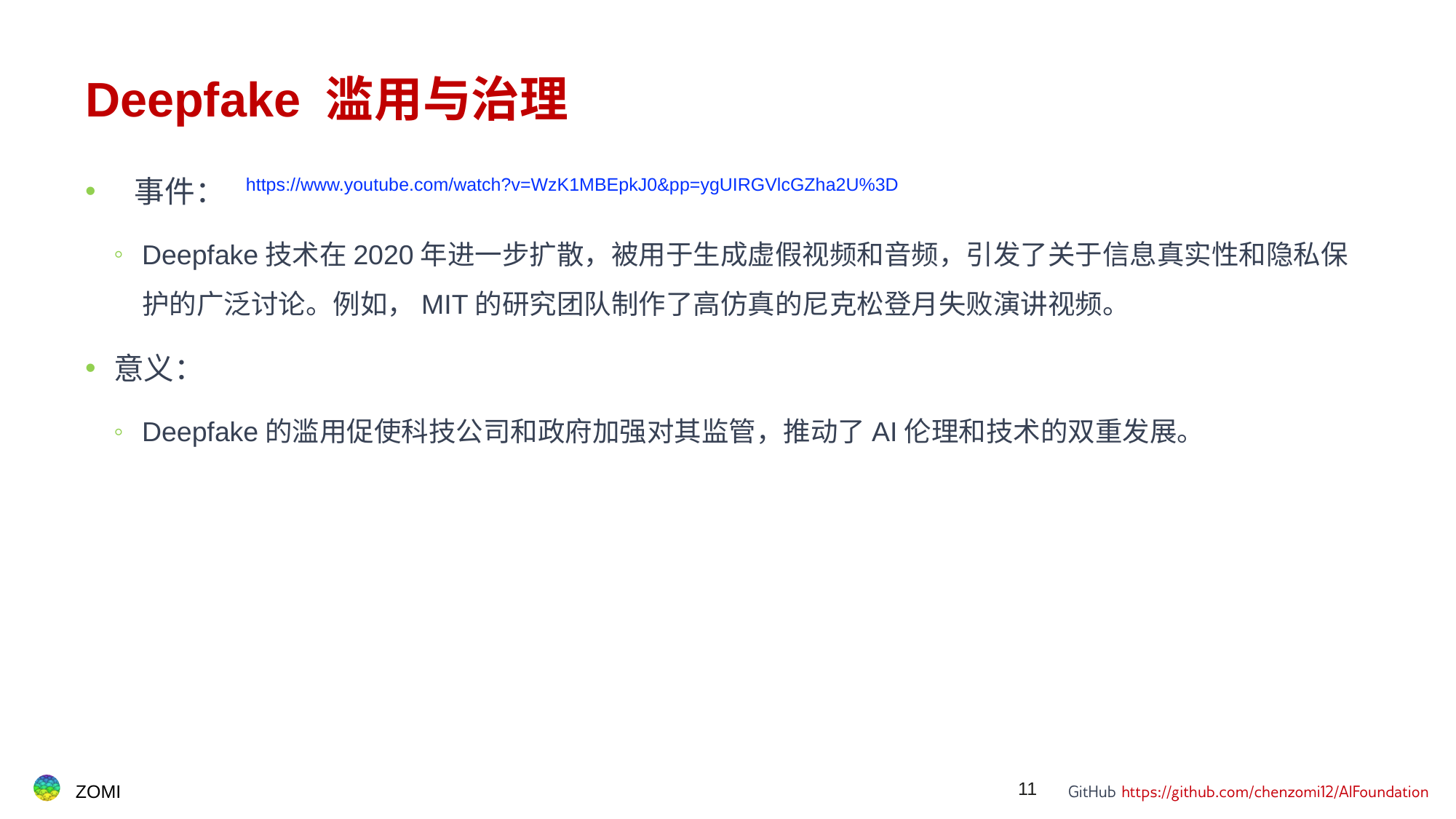

# Deepfake 滥用与治理
  事件：
Deepfake技术在2020年进一步扩散，被用于生成虚假视频和音频，引发了关于信息真实性和隐私保护的广泛讨论。例如，MIT的研究团队制作了高仿真的尼克松登月失败演讲视频。
意义：
Deepfake的滥用促使科技公司和政府加强对其监管，推动了AI伦理和技术的双重发展。
https://www.youtube.com/watch?v=WzK1MBEpkJ0&pp=ygUIRGVlcGZha2U%3D